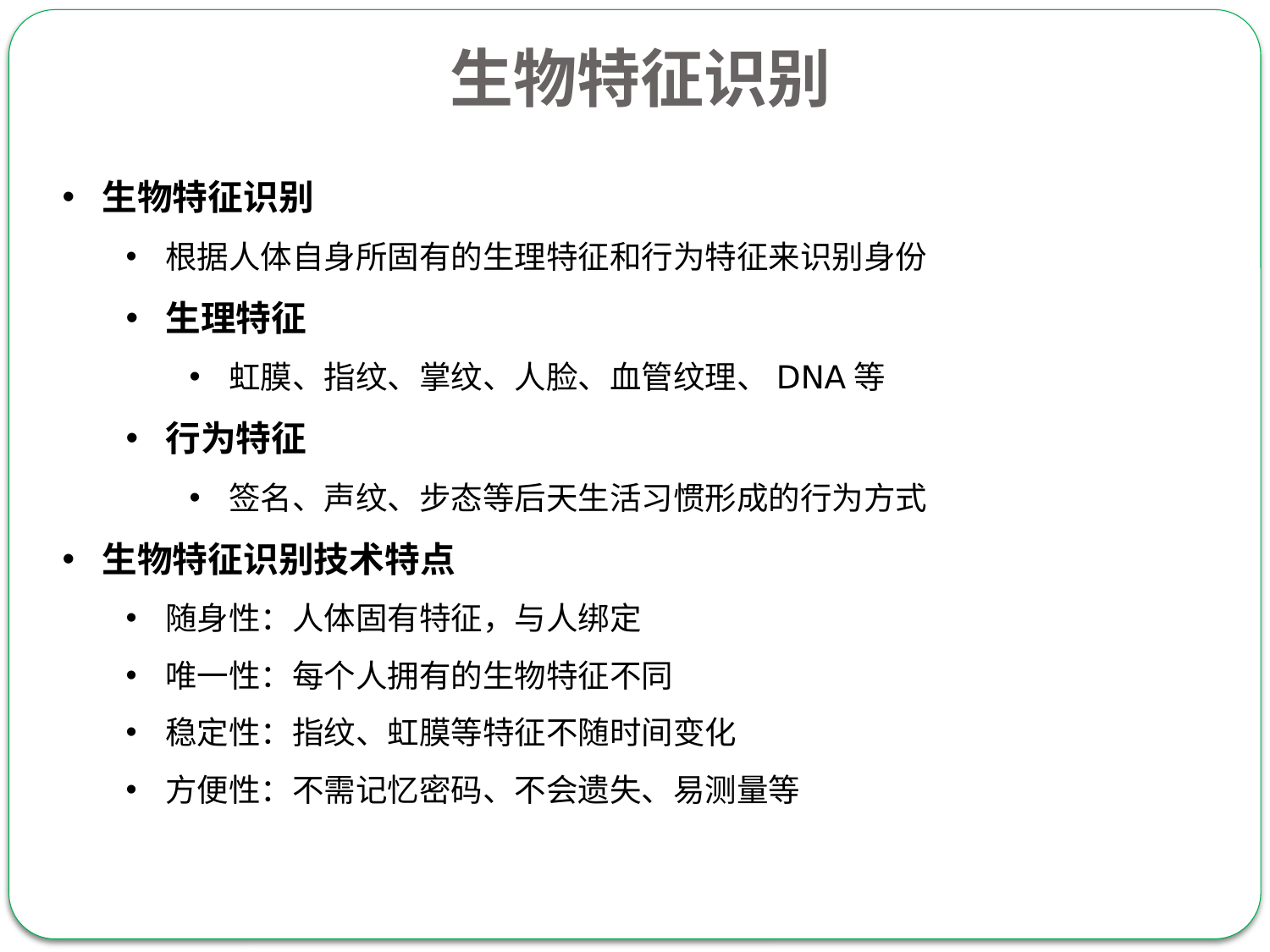

生物特征识别
生物特征识别
根据人体自身所固有的生理特征和行为特征来识别身份
生理特征
虹膜、指纹、掌纹、人脸、血管纹理、DNA等
行为特征
签名、声纹、步态等后天生活习惯形成的行为方式
生物特征识别技术特点
随身性：人体固有特征，与人绑定
唯一性：每个人拥有的生物特征不同
稳定性：指纹、虹膜等特征不随时间变化
方便性：不需记忆密码、不会遗失、易测量等